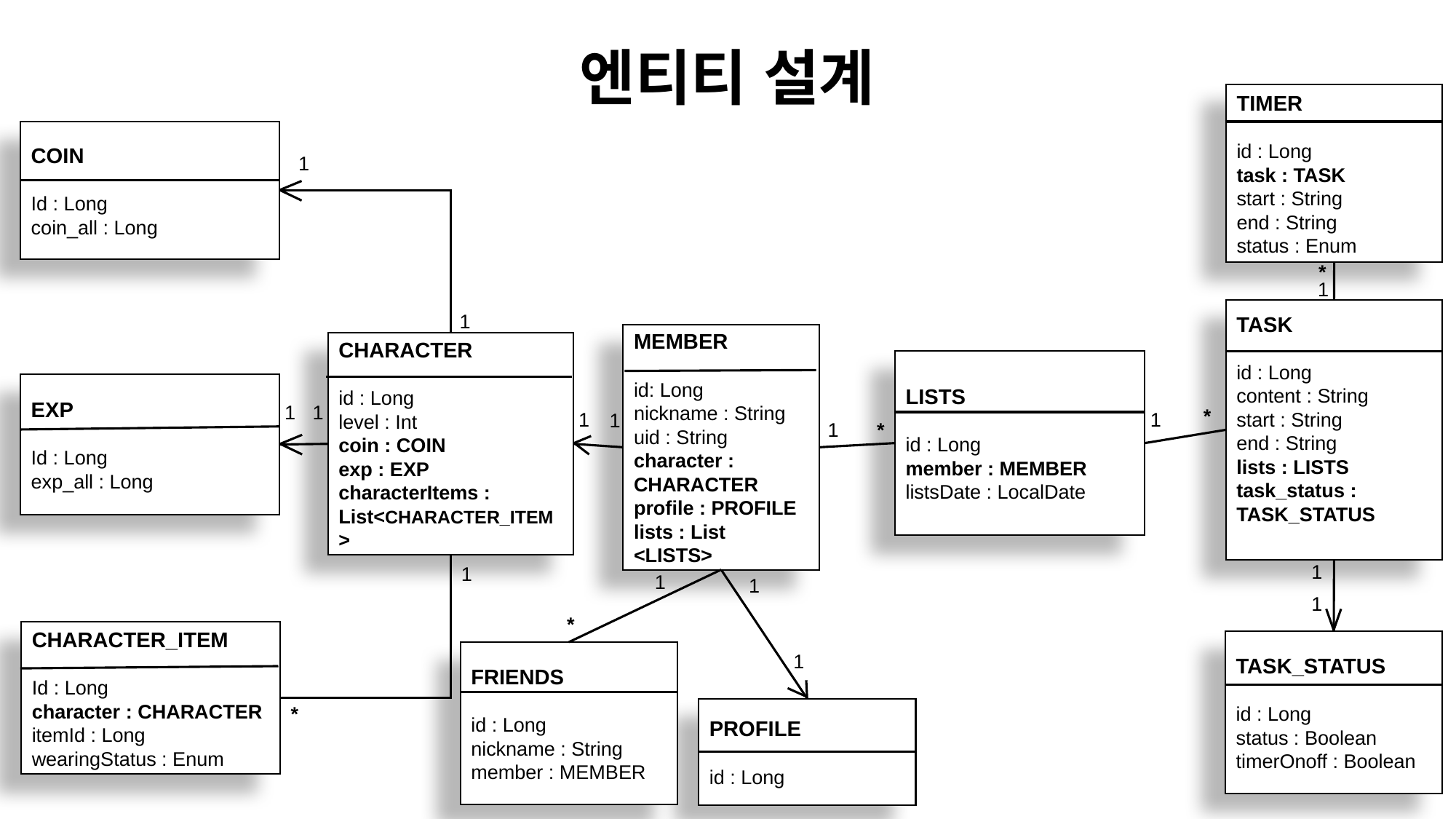

엔티티 설계
TIMER

id : Long
task : TASK
start : String
end : String
status : Enum
COIN

Id : Long
coin_all : Long
1
*
1
TASK

id : Long
content : String
start : String
end : String
lists : LISTS
task_status : TASK_STATUS

1
MEMBER

id: Long
nickname : String
uid : String
character : CHARACTER
profile : PROFILE
lists : List <LISTS>
CHARACTER

id : Long
level : Int
coin : COIN
exp : EXP
characterItems : List<CHARACTER_ITEM>
LISTS

id : Long
member : MEMBER
listsDate : LocalDate
EXP

Id : Long
exp_all : Long
1
1
*
1
1
1
1
*
1
1
1
1
1
*
CHARACTER_ITEM

Id : Long
character : CHARACTER
itemId : Long
wearingStatus : Enum
TASK_STATUS

id : Long
status : Boolean
timerOnoff : Boolean
FRIENDS

id : Long
nickname : String
member : MEMBER
1
*
PROFILE

id : Long